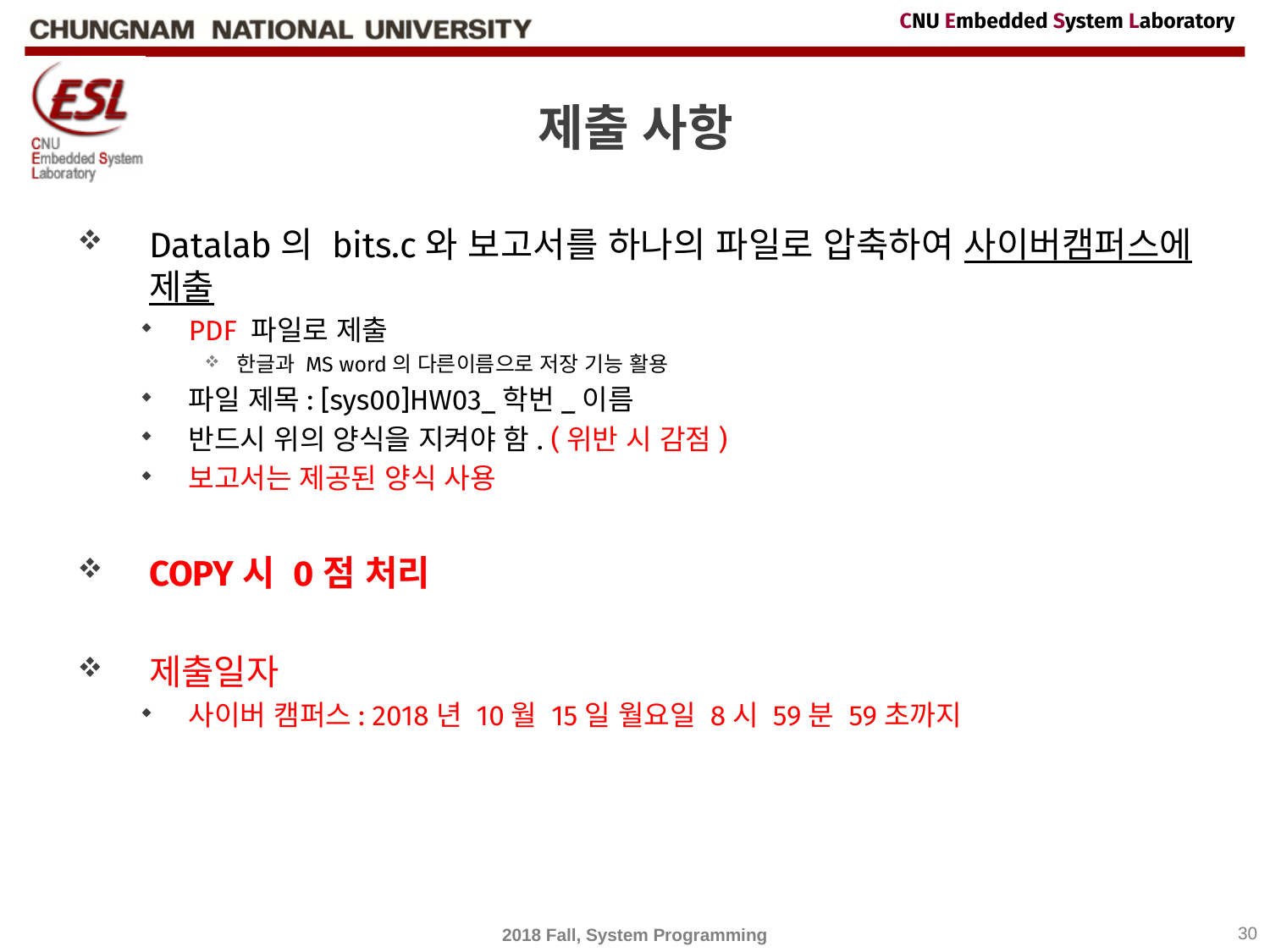

# 제출 사항
Datalab의 bits.c와 보고서를 하나의 파일로 압축하여 사이버캠퍼스에 제출
PDF 파일로 제출
한글과 MS word의 다른이름으로 저장 기능 활용
파일 제목: [sys00]HW03_학번_이름
반드시 위의 양식을 지켜야 함. (위반 시 감점)
보고서는 제공된 양식 사용

COPY시 0점 처리

제출일자
사이버 캠퍼스: 2018년 10월 15일 월요일 8시 59분 59초까지
2018 Fall, System Programming
30